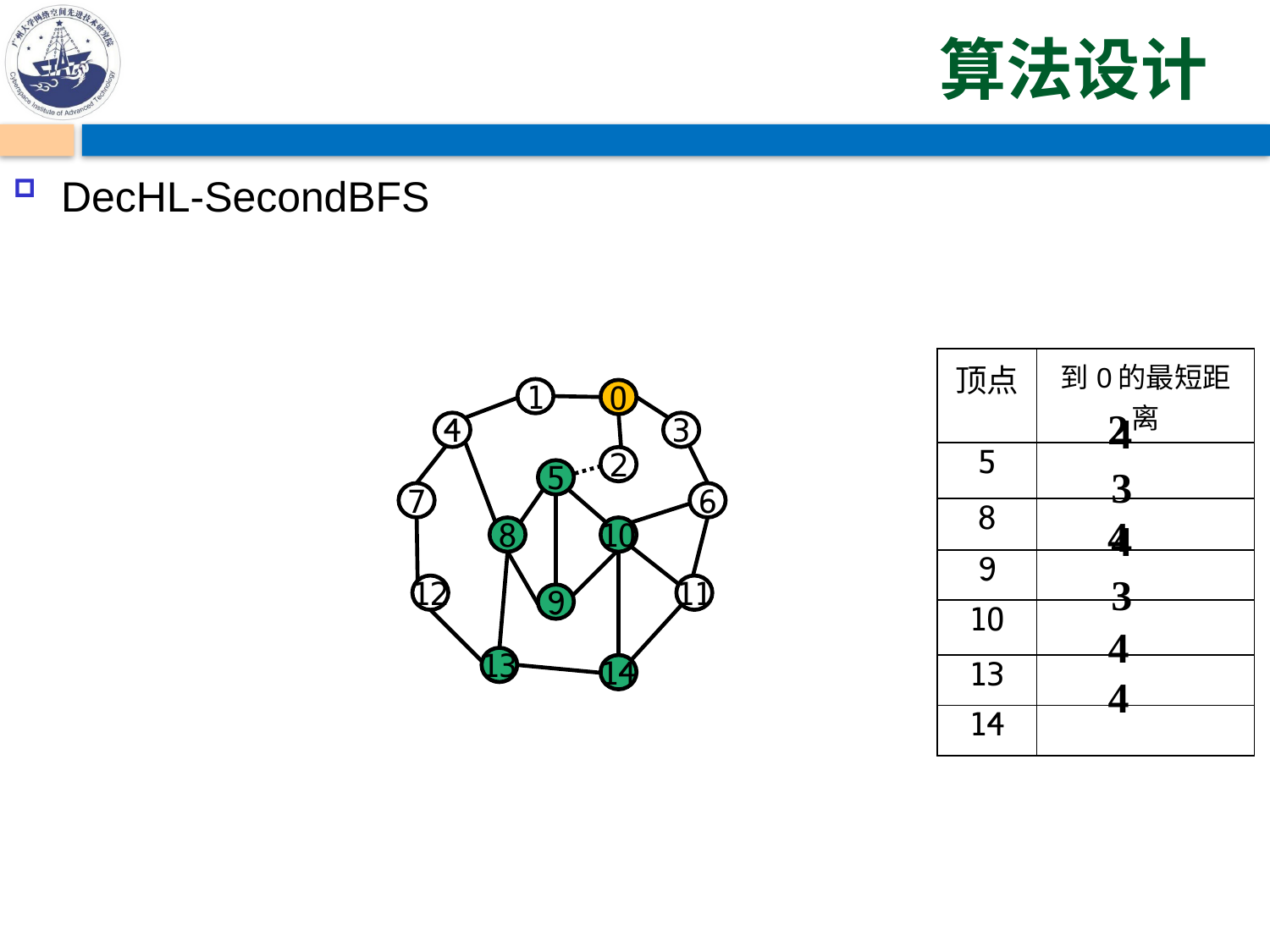

# 算法设计
DecHL-SecondBFS
| 顶点 | 到0的最短距离 |
| --- | --- |
| 5 |  |
| 8 |  |
| 9 |  |
| 10 |  |
| 13 |  |
| 14 |  |
1
0
2
4
4
3
2
3
5
7
6
4
4
8
10
3
12
11
9
4
13
14
4
18